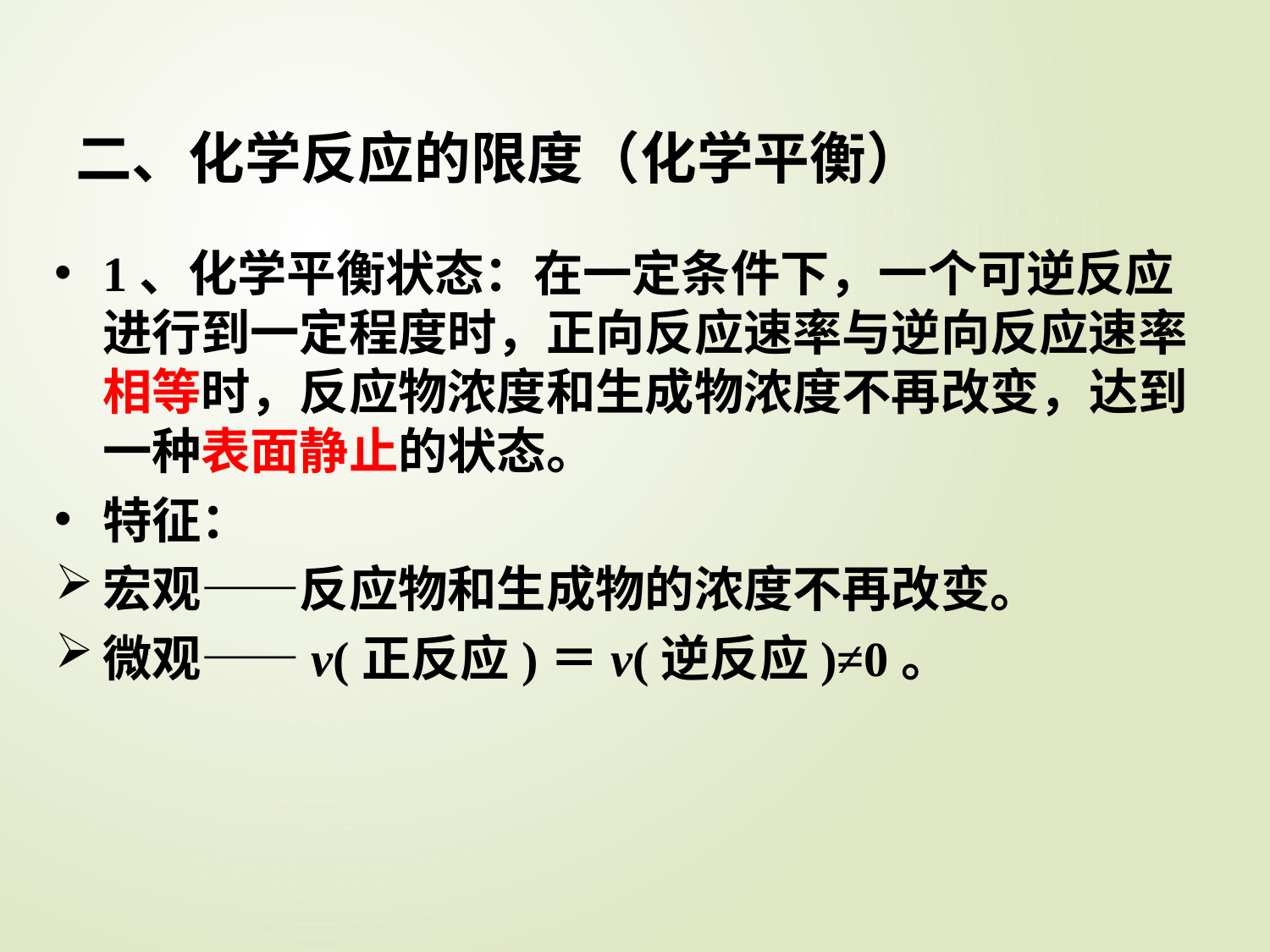

二、化学反应的限度（化学平衡）
1、化学平衡状态：在一定条件下，一个可逆反应进行到一定程度时，正向反应速率与逆向反应速率相等时，反应物浓度和生成物浓度不再改变，达到一种表面静止的状态。
特征：
宏观——反应物和生成物的浓度不再改变。
微观——v(正反应)＝v(逆反应)≠0。